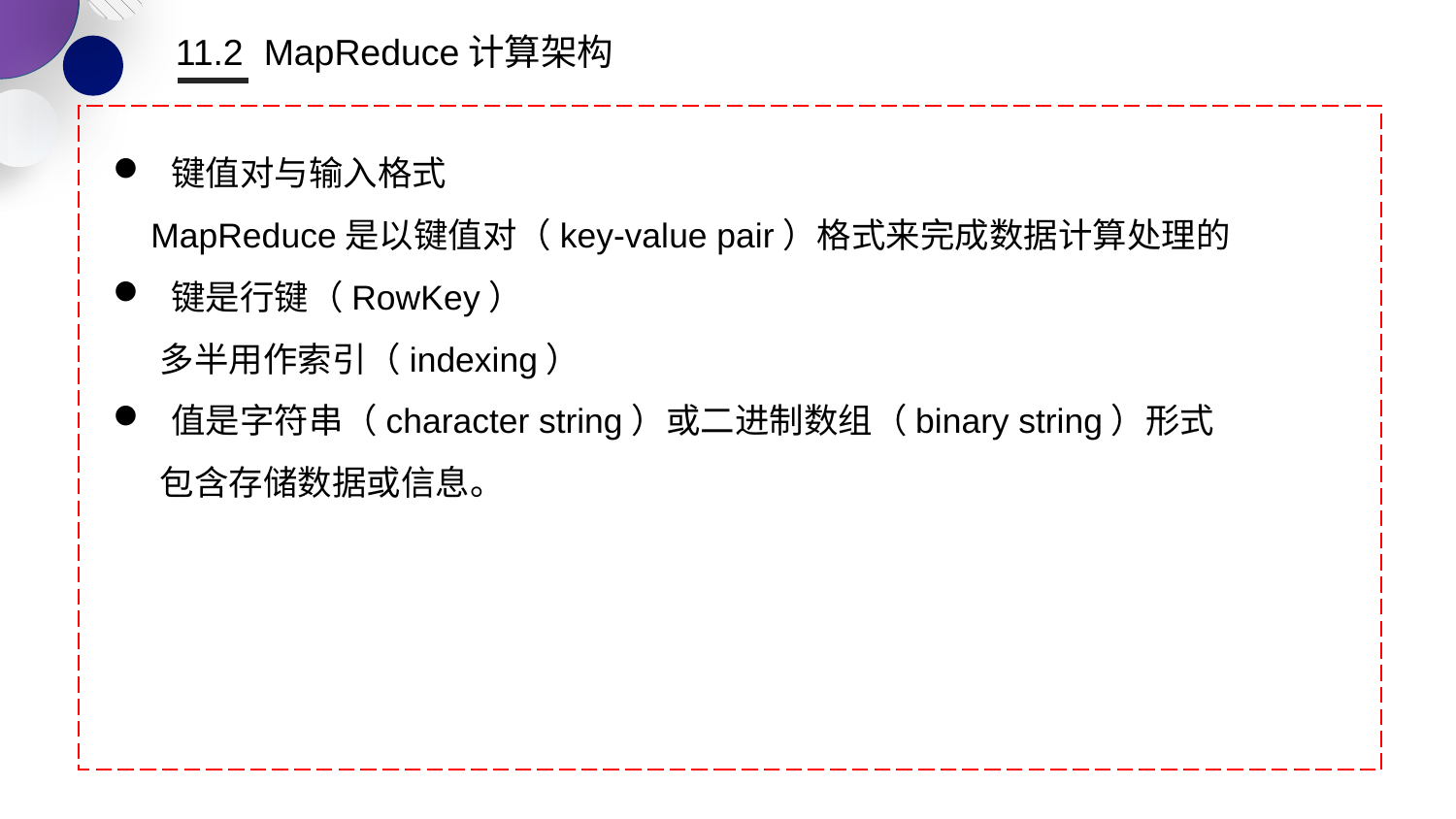

11.2  MapReduce计算架构

  键值对与输入格式
    MapReduce是以键值对（key-value pair）格式来完成数据计算处理的
  键是行键（RowKey）
     多半用作索引（indexing）
  值是字符串（character string）或二进制数组（binary string）形式
     包含存储数据或信息。